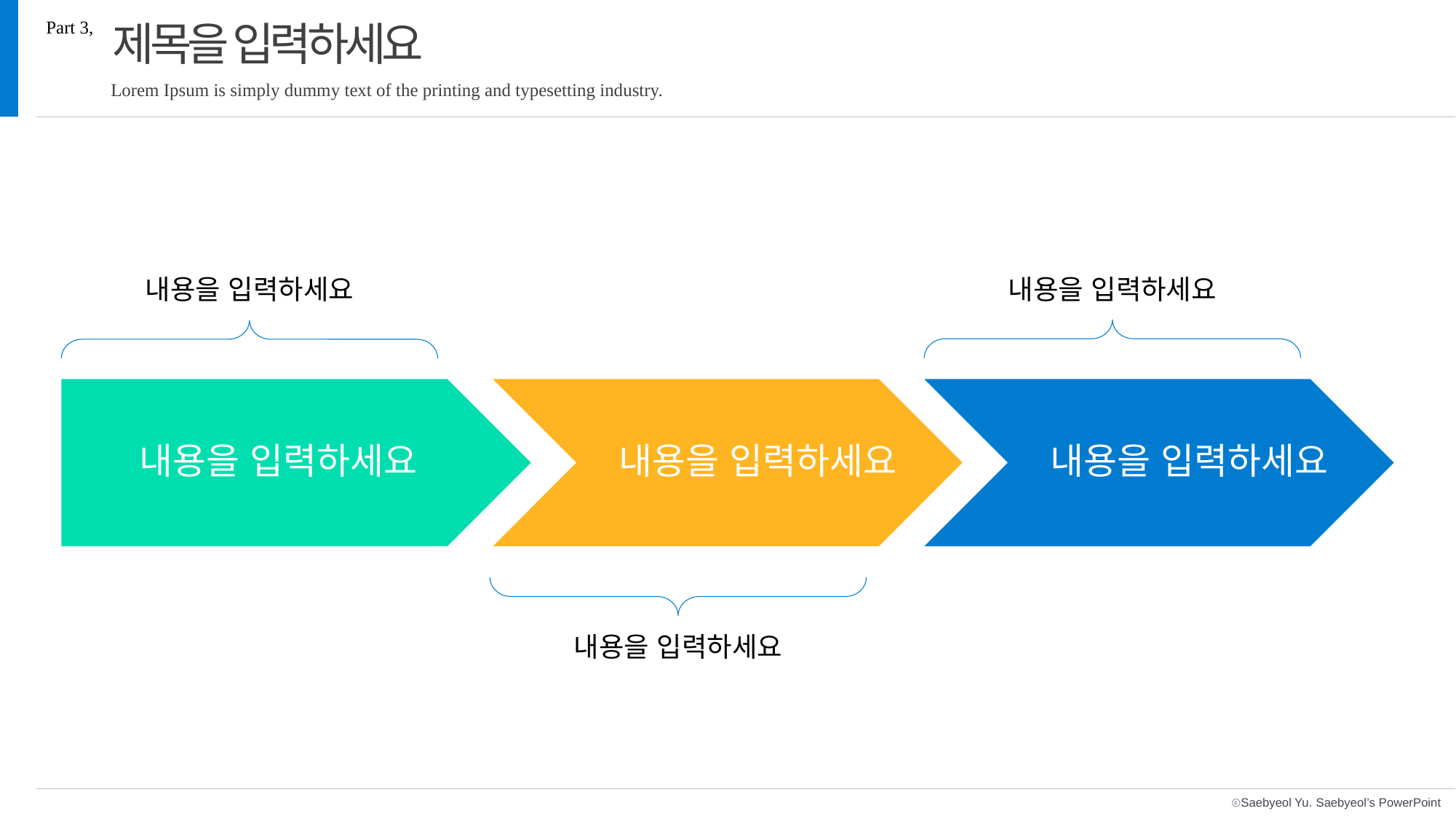

제목을 입력하세요
Part 3,
Lorem Ipsum is simply dummy text of the printing and typesetting industry.

내용을 입력하세요
내용을 입력하세요

내용을 입력하세요
내용을 입력하세요
내용을 입력하세요
내용을 입력하세요